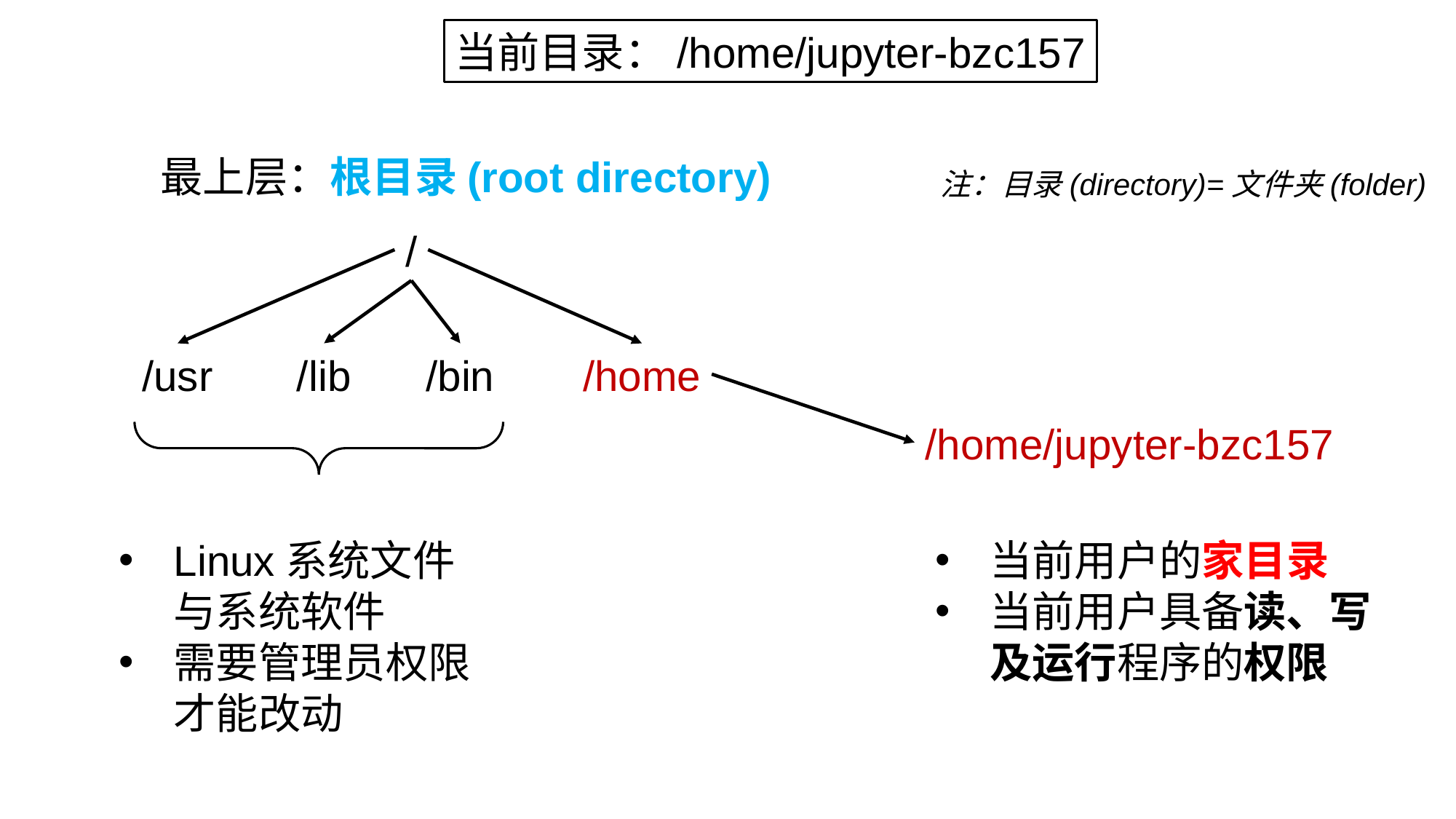

当前目录：/home/jupyter-bzc157
最上层：根目录(root directory)
注：目录(directory)=文件夹(folder)
/

/usr
/lib
/bin
/home
/home/jupyter-bzc157
Linux系统文件与系统软件
需要管理员权限才能改动
当前用户的家目录
当前用户具备读、写及运行程序的权限